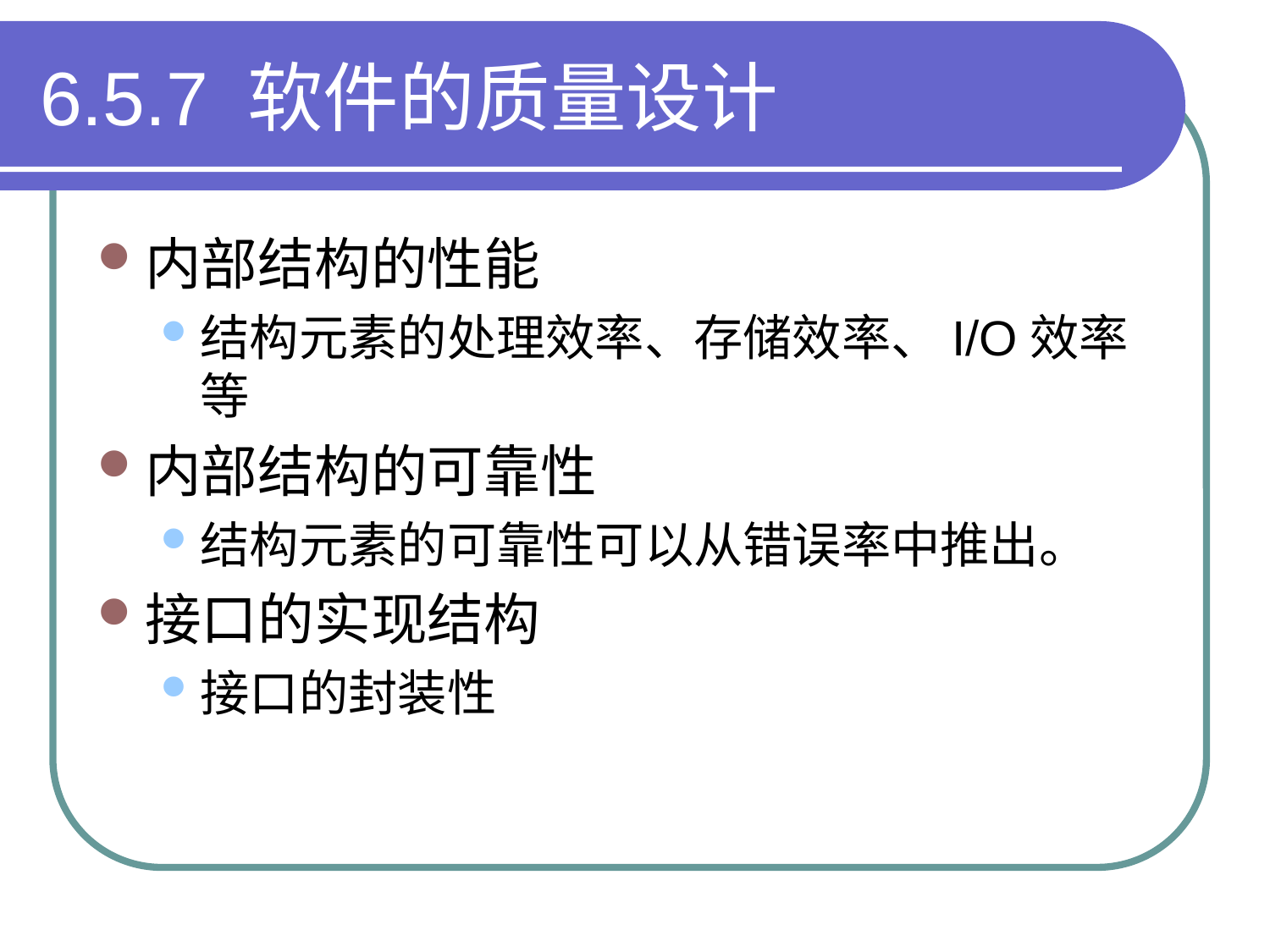

# 6.5.7 软件的质量设计
内部结构的性能
结构元素的处理效率、存储效率、I/O效率等
内部结构的可靠性
结构元素的可靠性可以从错误率中推出。
接口的实现结构
接口的封装性

98